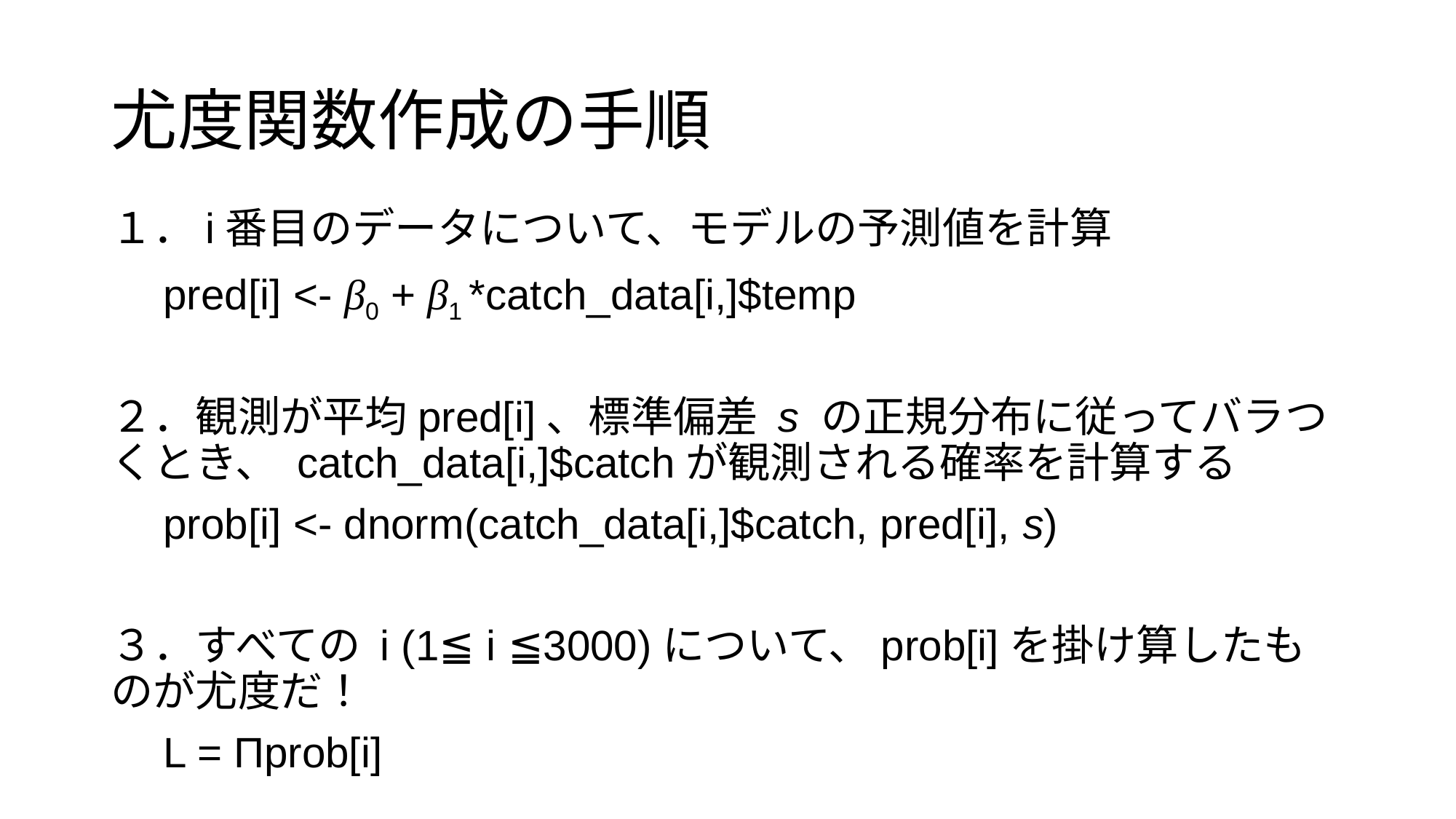

# 尤度関数作成の手順
１．i番目のデータについて、モデルの予測値を計算
　pred[i] <- β0 + β1 *catch_data[i,]$temp

２．観測が平均pred[i]、標準偏差 s の正規分布に従ってバラつくとき、 catch_data[i,]$catchが観測される確率を計算する
　prob[i] <- dnorm(catch_data[i,]$catch, pred[i], s)

３．すべての i (1≦ i ≦3000)について、prob[i]を掛け算したものが尤度だ！
　L = Πprob[i]